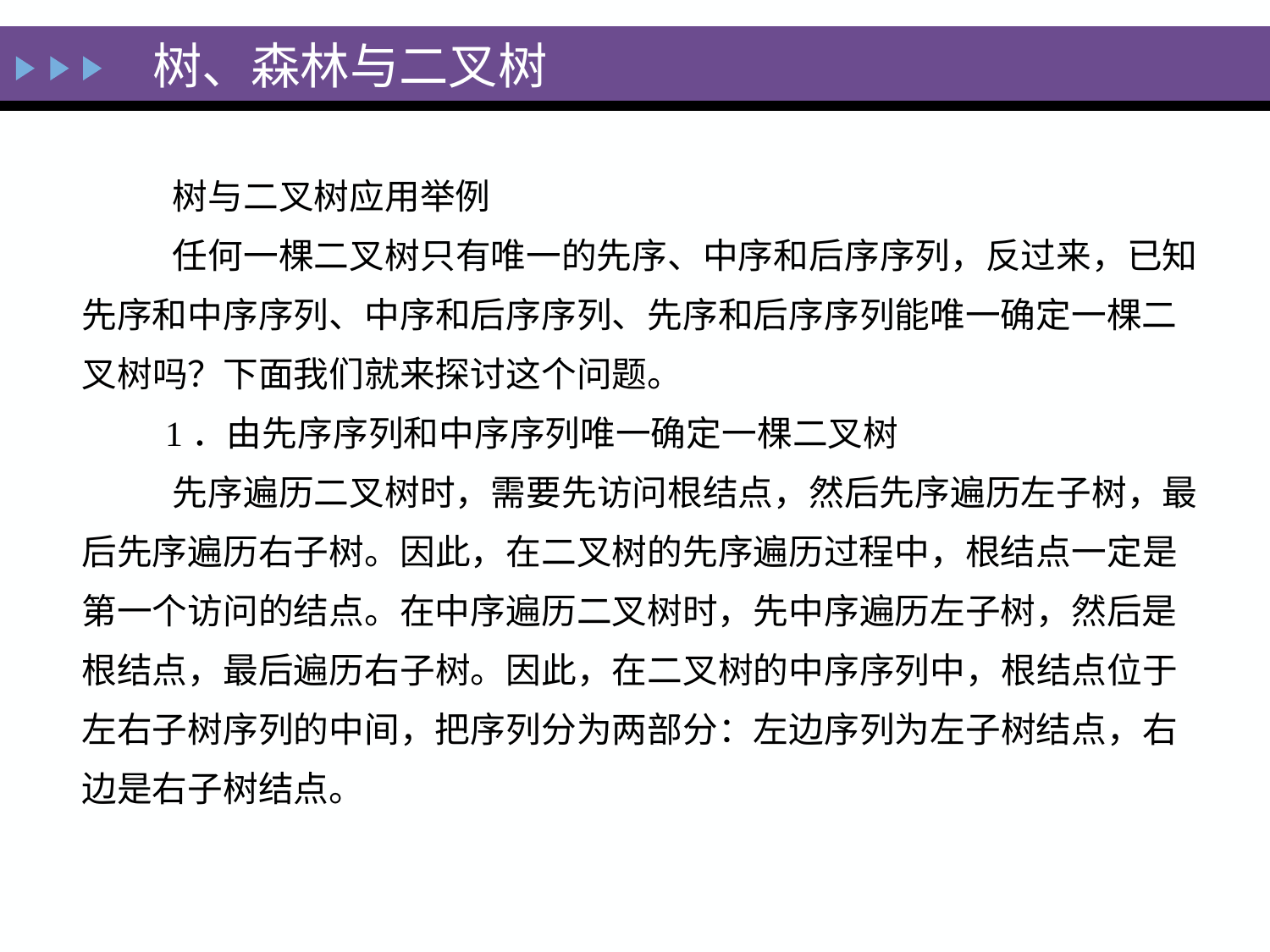

# 树、森林与二叉树
 树与二叉树应用举例
 任何一棵二叉树只有唯一的先序、中序和后序序列，反过来，已知先序和中序序列、中序和后序序列、先序和后序序列能唯一确定一棵二叉树吗？下面我们就来探讨这个问题。
 1．由先序序列和中序序列唯一确定一棵二叉树
 先序遍历二叉树时，需要先访问根结点，然后先序遍历左子树，最后先序遍历右子树。因此，在二叉树的先序遍历过程中，根结点一定是第一个访问的结点。在中序遍历二叉树时，先中序遍历左子树，然后是根结点，最后遍历右子树。因此，在二叉树的中序序列中，根结点位于左右子树序列的中间，把序列分为两部分：左边序列为左子树结点，右边是右子树结点。